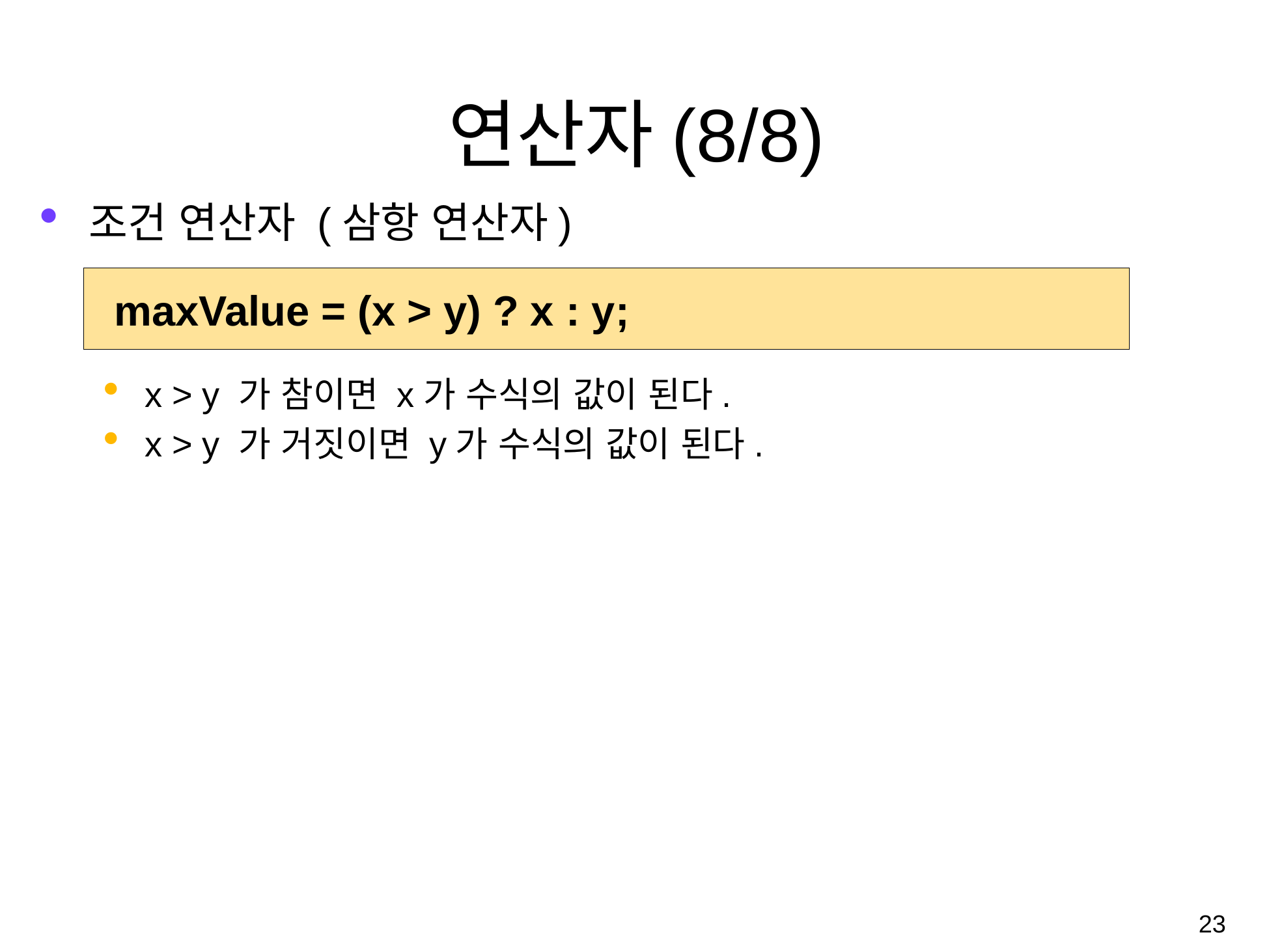

연산자(8/8)
조건 연산자 (삼항 연산자)

x > y 가 참이면 x가 수식의 값이 된다.
x > y 가 거짓이면 y가 수식의 값이 된다.
maxValue = (x > y) ? x : y;
23